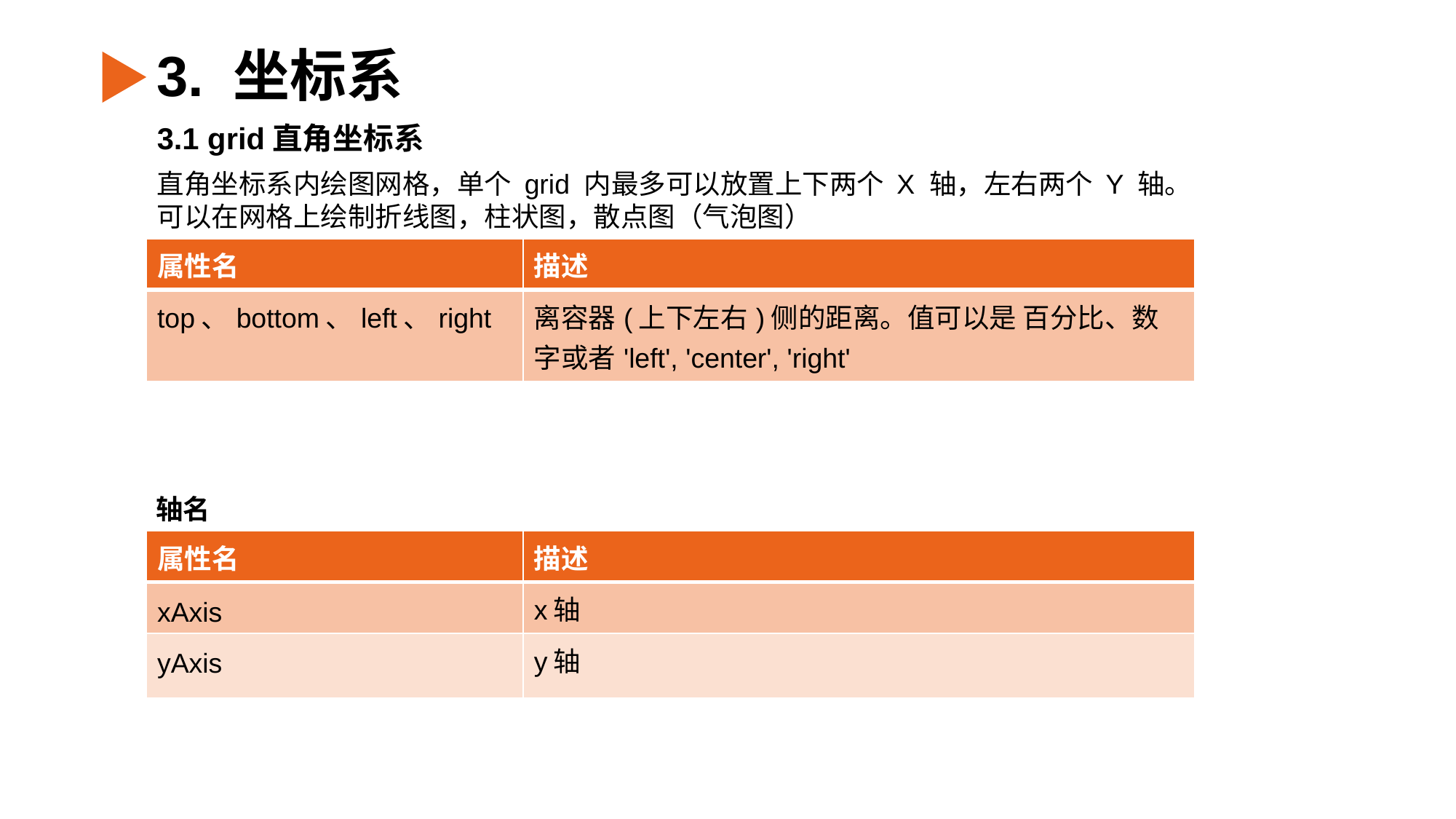

3. 坐标系

3.1 grid直角坐标系
直角坐标系内绘图网格，单个 grid 内最多可以放置上下两个 X 轴，左右两个 Y 轴。可以在网格上绘制折线图，柱状图，散点图（气泡图）
| 属性名 | 描述 |
| --- | --- |
| top、bottom、left、right | 离容器(上下左右)侧的距离。值可以是 百分比、数字或者'left', 'center', 'right' |
轴名
| 属性名 | 描述 |
| --- | --- |
| xAxis | x轴 |
| yAxis | y轴 |